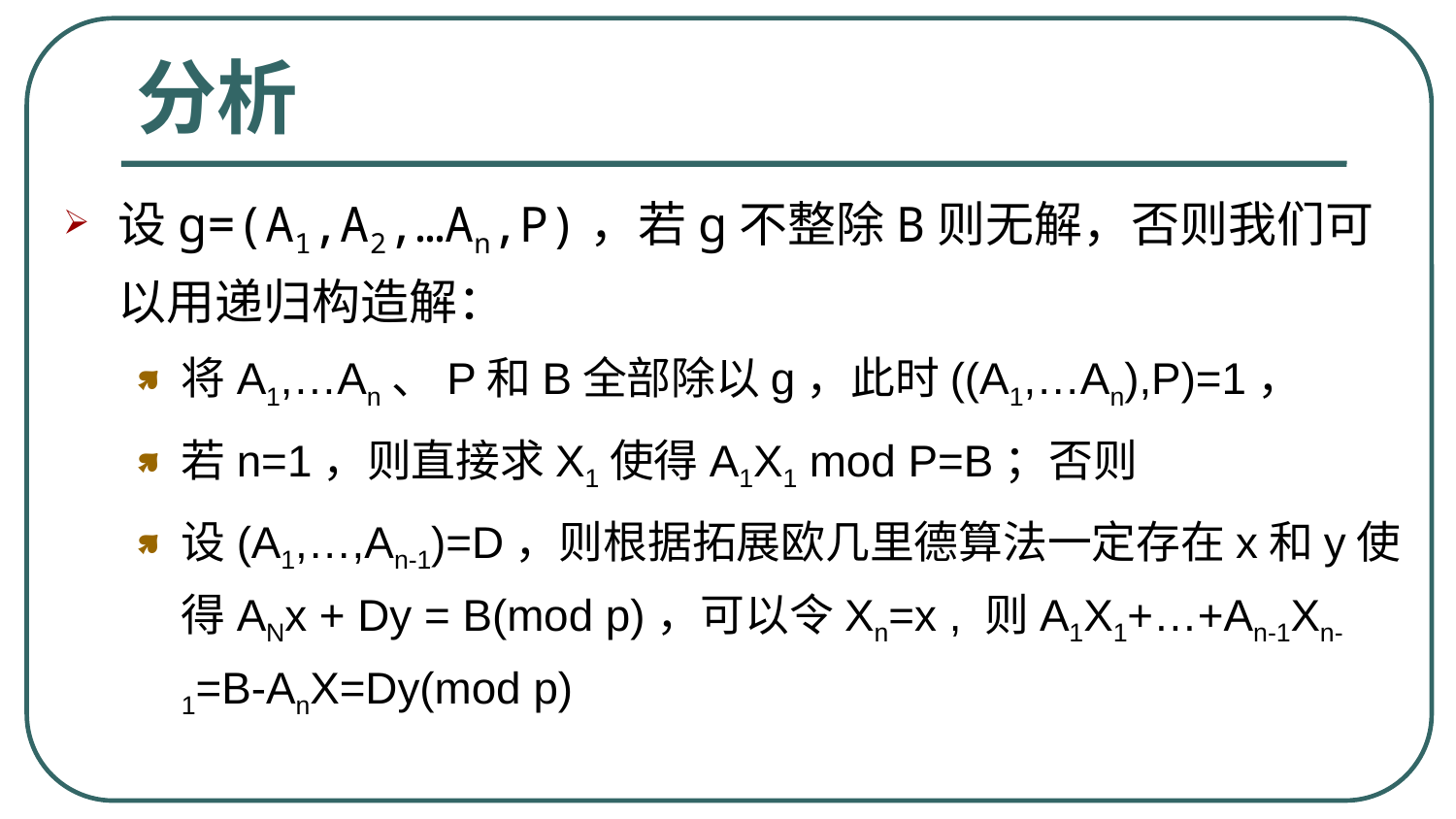

# 分析
设g=(A1,A2,…An,P)，若g不整除B则无解，否则我们可以用递归构造解：
将A1,…An、P和B全部除以g，此时((A1,…An),P)=1，
若n=1，则直接求X1使得A1X1 mod P=B；否则
设(A1,…,An-1)=D，则根据拓展欧几里德算法一定存在x和y使得ANx + Dy = B(mod p)，可以令Xn=x , 则A1X1+…+An-1Xn-1=B-AnX=Dy(mod p)